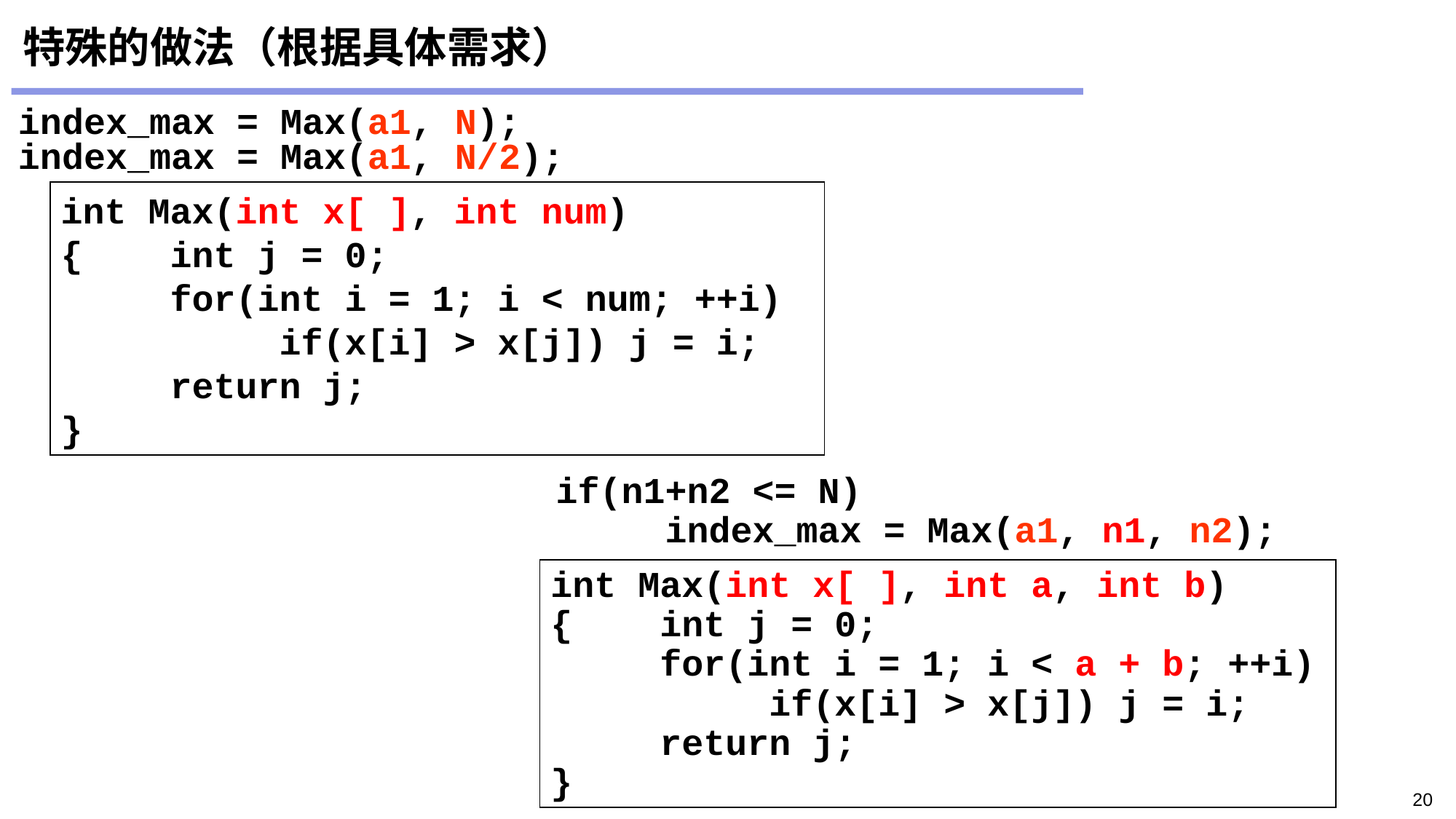

# 特殊的做法（根据具体需求）
index_max = Max(a1, N);
index_max = Max(a1, N/2);
int Max(int x[ ], int num)
{	int j = 0;
	for(int i = 1; i < num; ++i)
		if(x[i] > x[j]) j = i;
	return j;
}
if(n1+n2 <= N)
	index_max = Max(a1, n1, n2);
int Max(int x[ ], int a, int b)
{	int j = 0;
	for(int i = 1; i < a + b; ++i)
		if(x[i] > x[j]) j = i;
	return j;
}
20